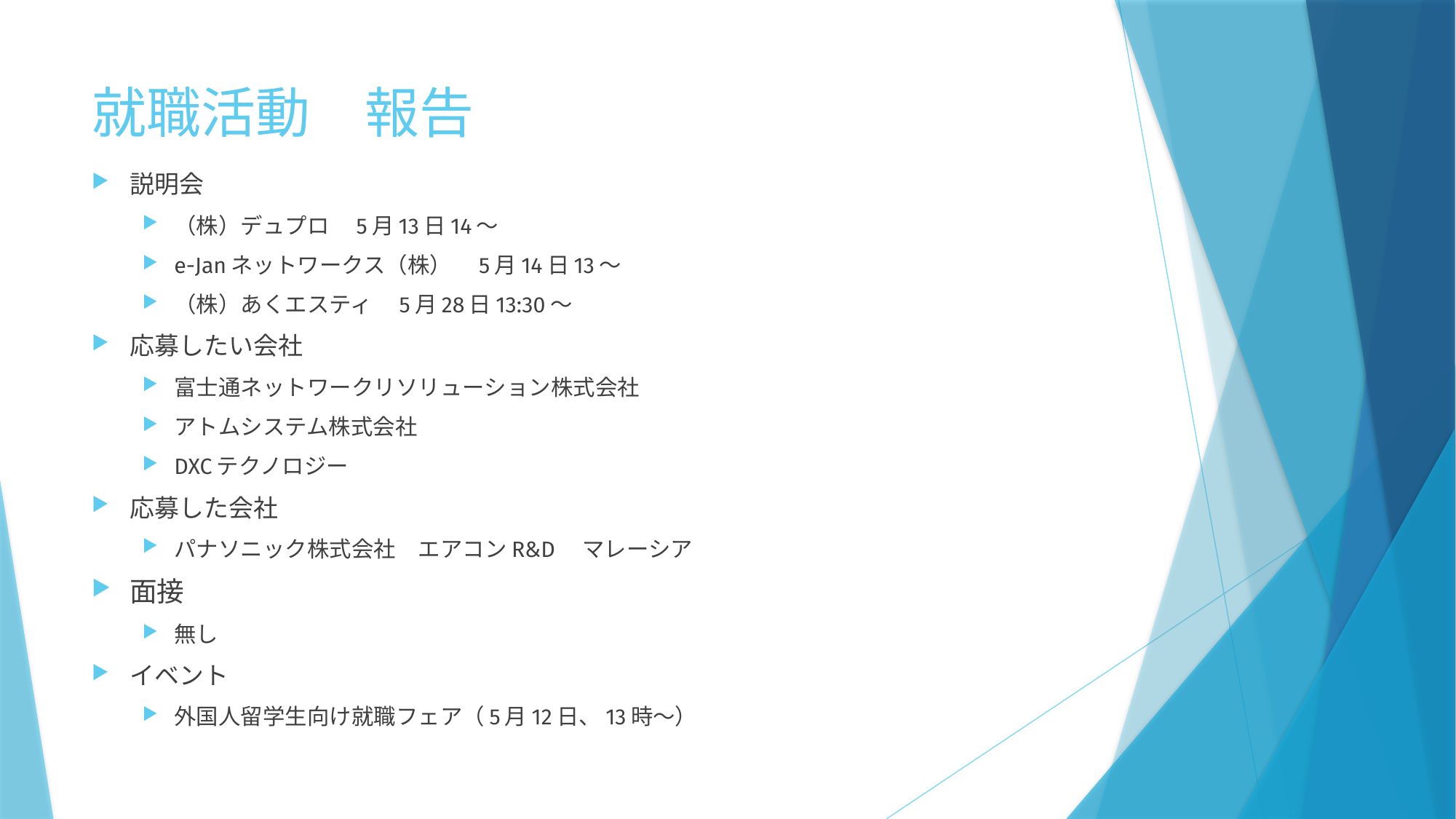

# 就職活動　報告
説明会
（株）デュプロ　5月13日14～
e-Janネットワークス（株）　5月14日13～
（株）あくエスティ　5月28日13:30～
応募したい会社
富士通ネットワークリソリューション株式会社
アトムシステム株式会社
DXCテクノロジー
応募した会社
パナソニック株式会社　エアコンR&D　マレーシア
面接
無し
イベント
外国人留学生向け就職フェア（5月12日、13時～）